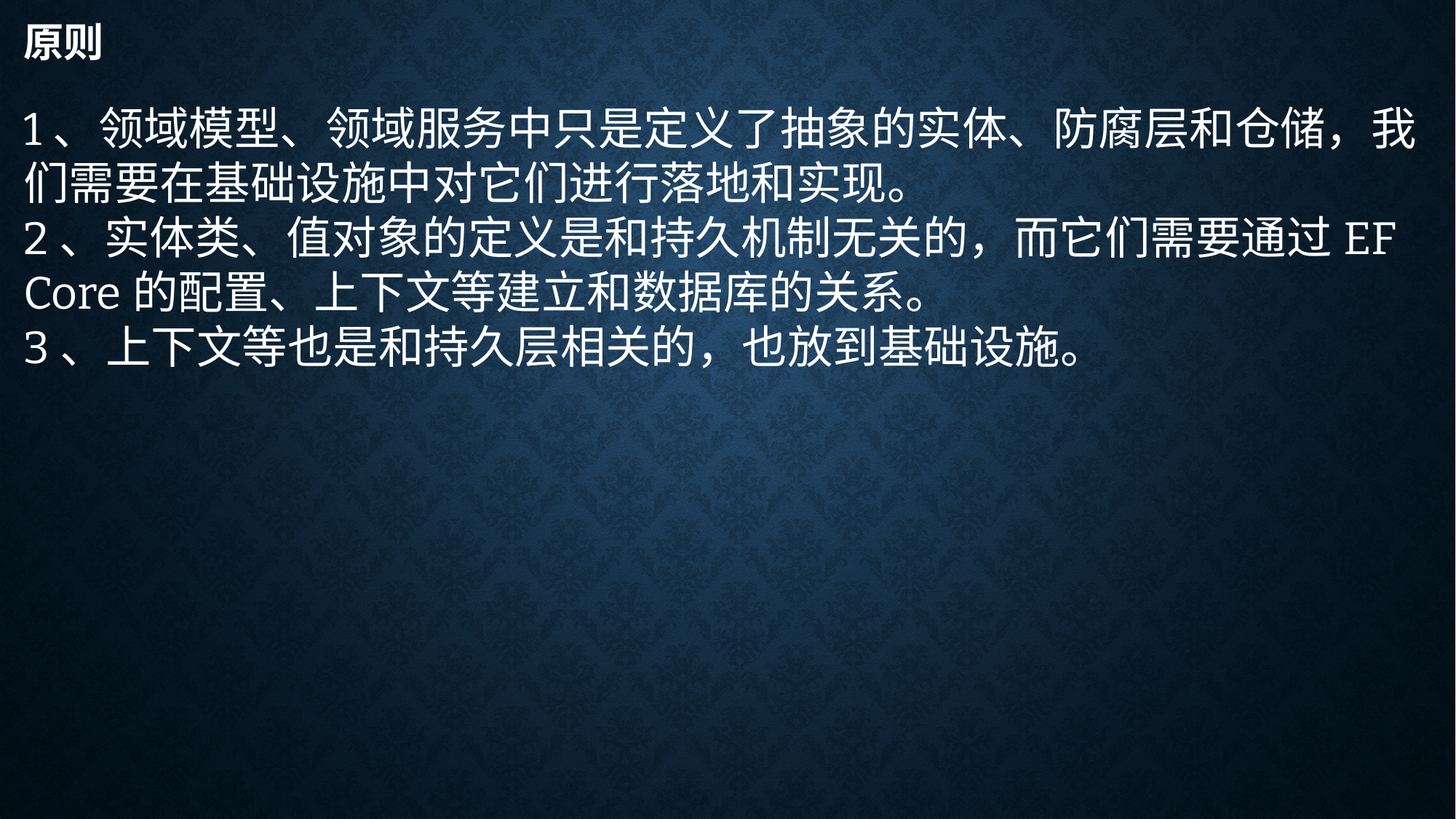

# 原则
1、领域模型、领域服务中只是定义了抽象的实体、防腐层和仓储，我们需要在基础设施中对它们进行落地和实现。
2、实体类、值对象的定义是和持久机制无关的，而它们需要通过EF Core的配置、上下文等建立和数据库的关系。
3、上下文等也是和持久层相关的，也放到基础设施。